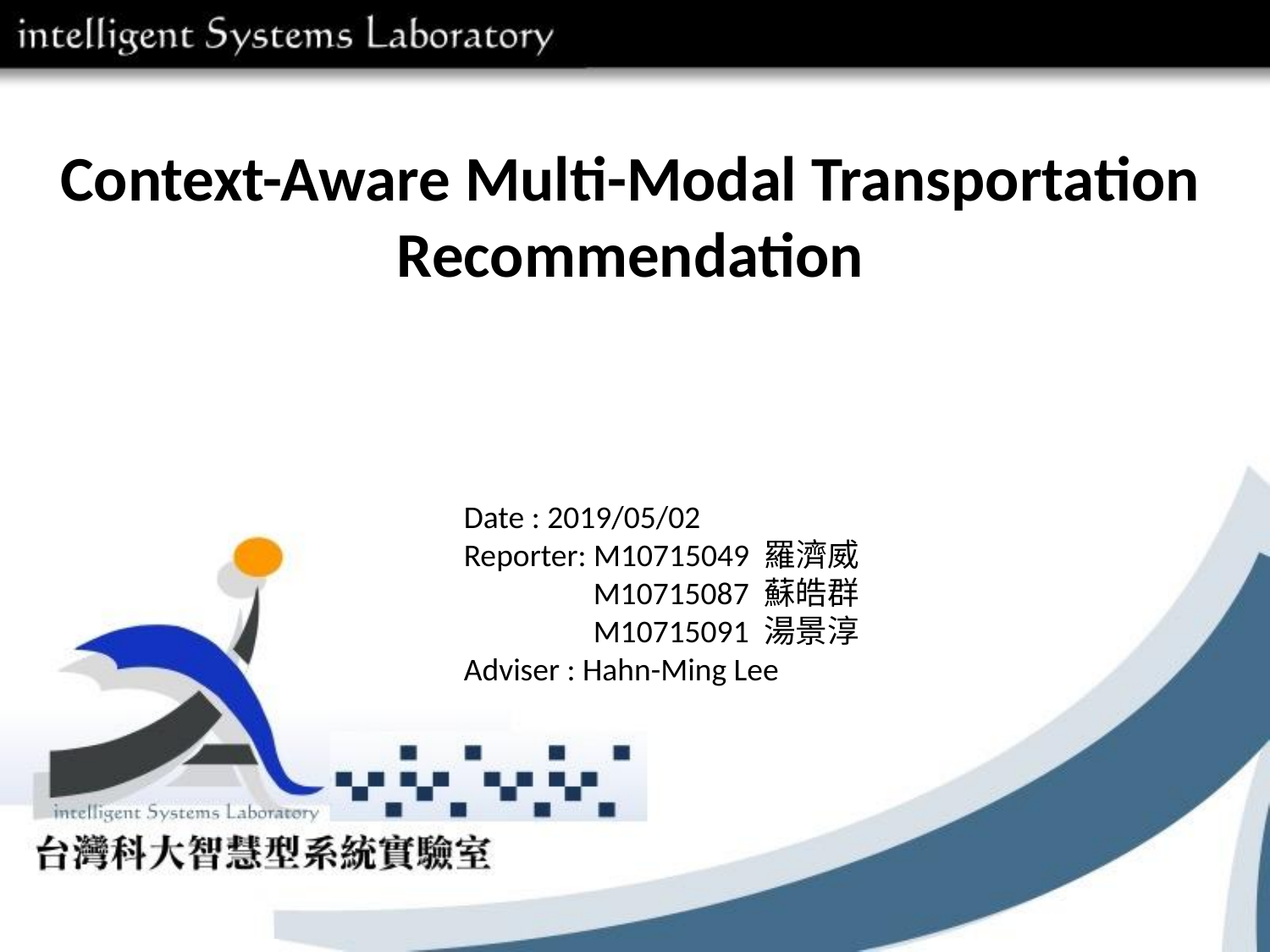

Context-Aware Multi-Modal Transportation Recommendation
Date : 2019/05/02
Reporter: M10715049 羅濟威
                  M10715087 蘇皓群
                  M10715091 湯景淳
Adviser : Hahn-Ming Lee